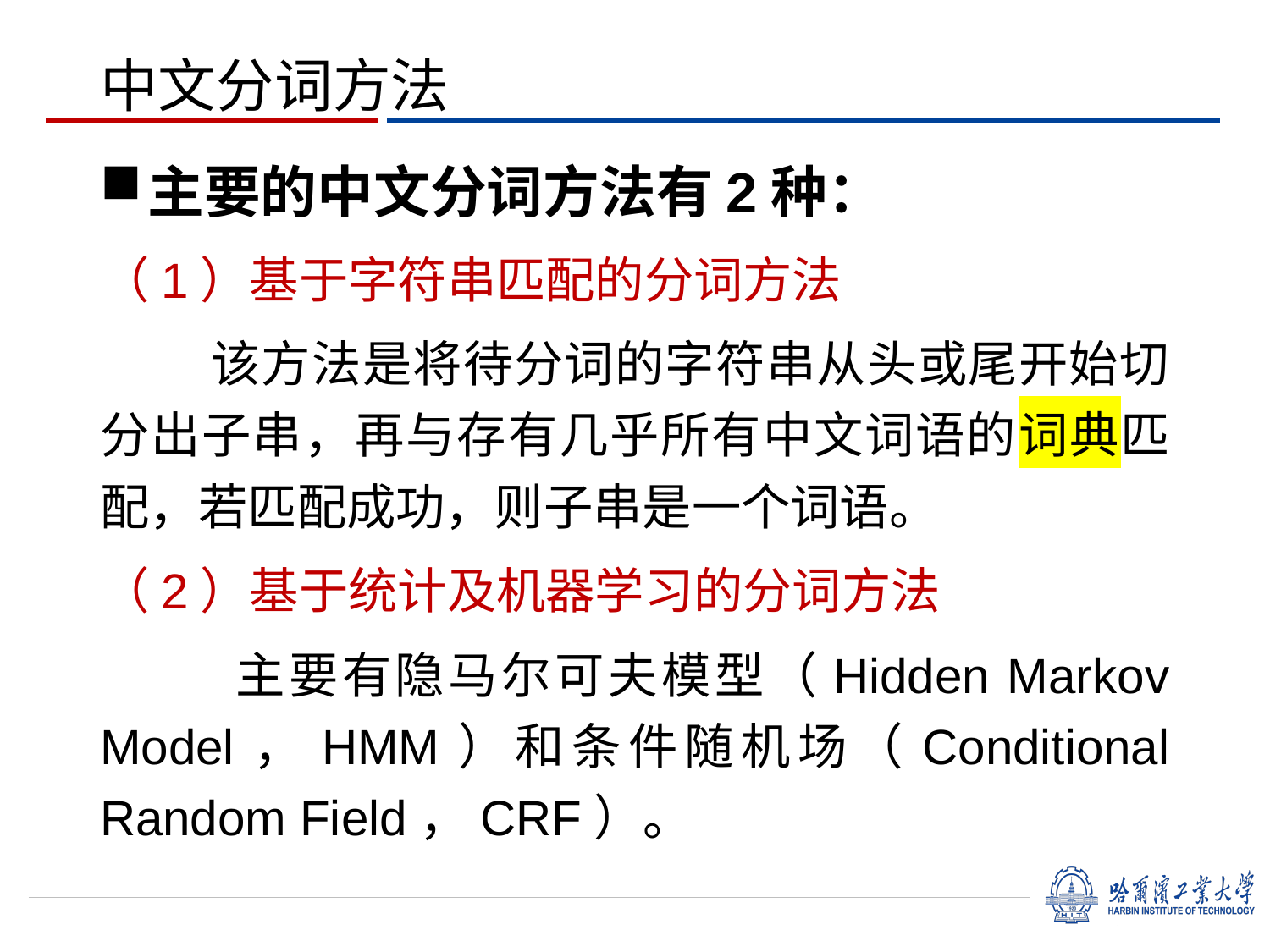

# 中文分词方法
主要的中文分词方法有2种：
（1）基于字符串匹配的分词方法
        该方法是将待分词的字符串从头或尾开始切分出子串，再与存有几乎所有中文词语的词典匹配，若匹配成功，则子串是一个词语。
（2）基于统计及机器学习的分词方法
        主要有隐马尔可夫模型（Hidden Markov Model，HMM）和条件随机场（Conditional Random Field，CRF）。